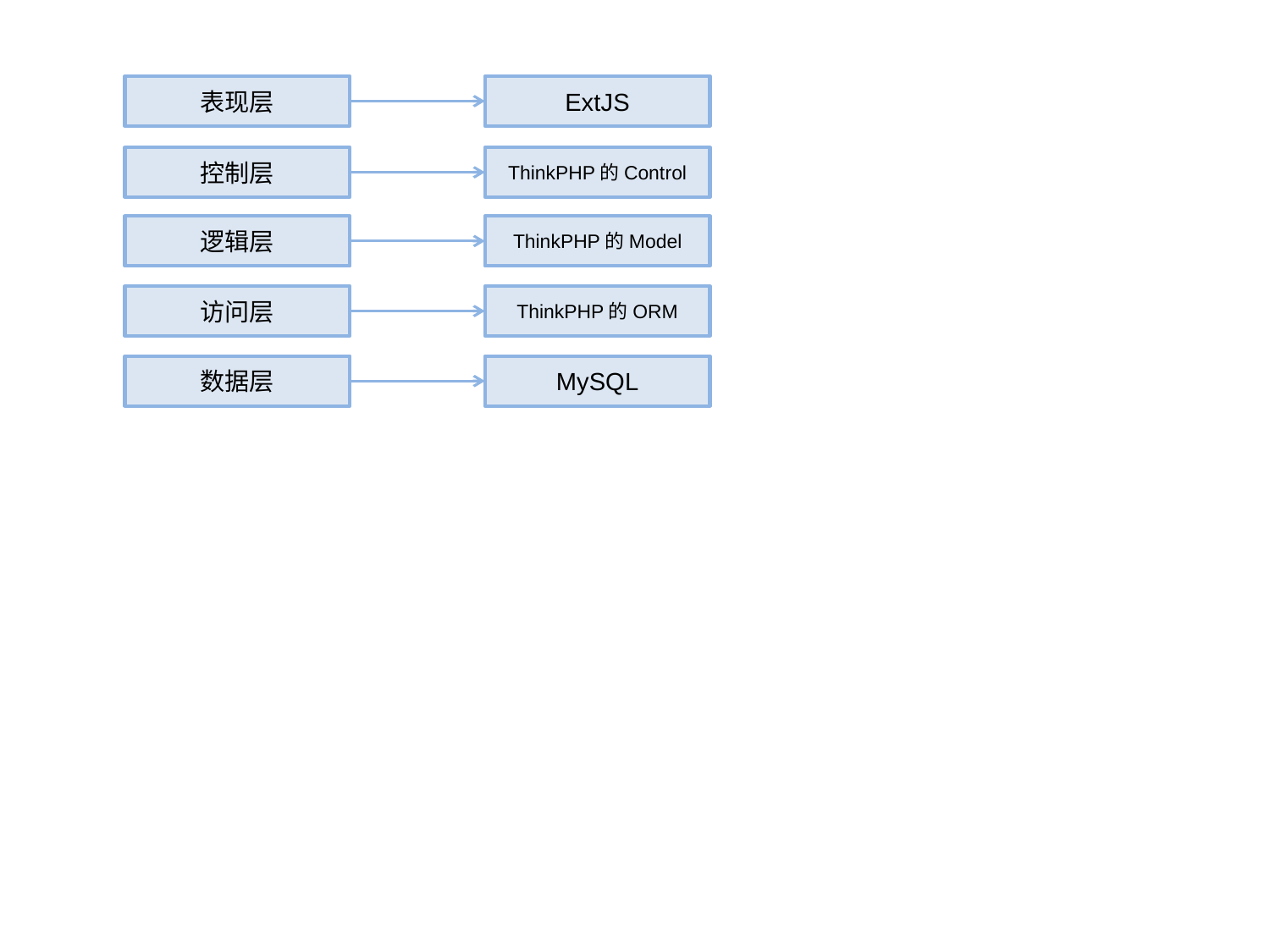

表现层
ExtJS
控制层
ThinkPHP的Control
逻辑层
ThinkPHP的Model
访问层
ThinkPHP的ORM
数据层
MySQL